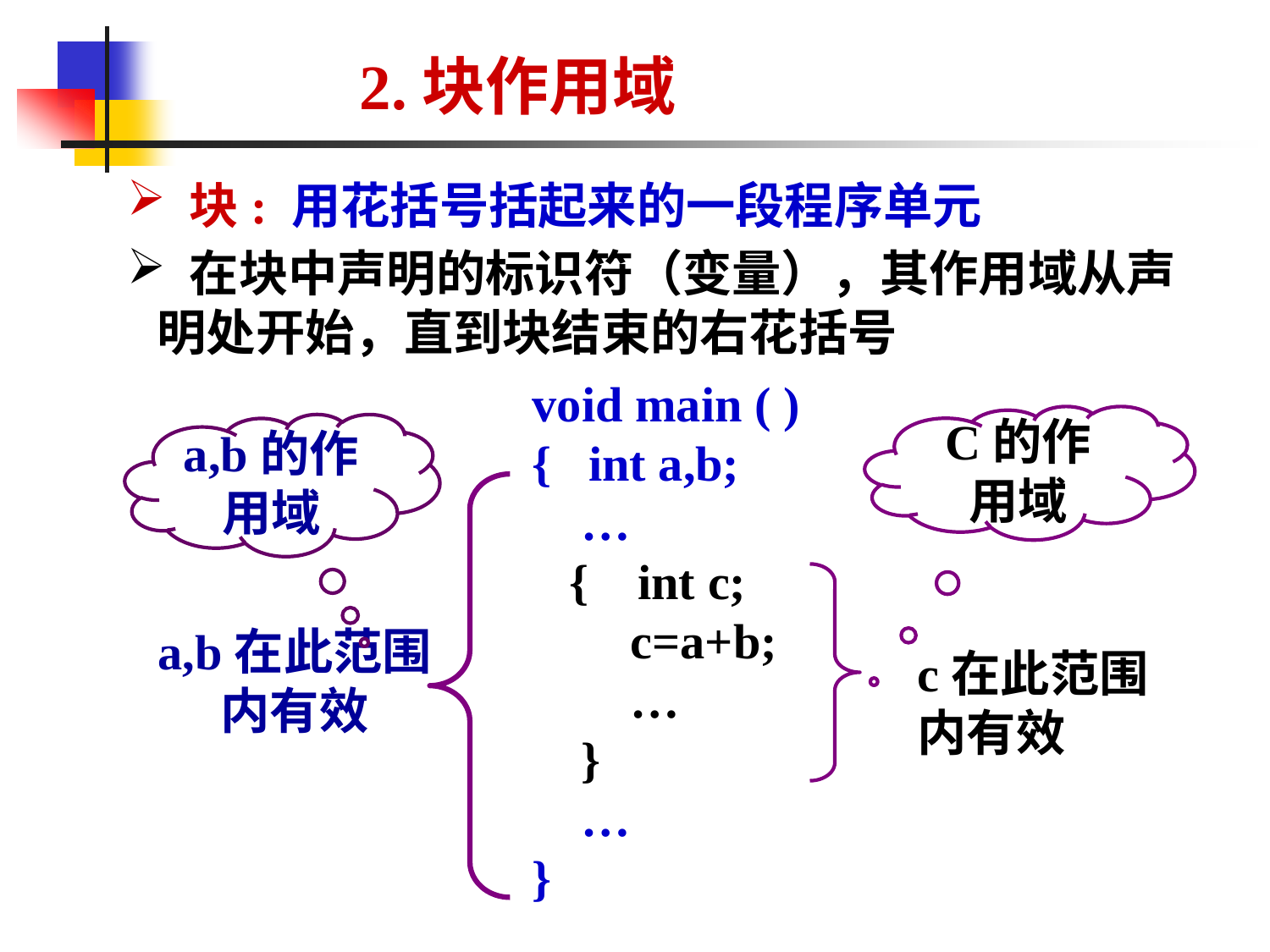

2.块作用域
 块: 用花括号括起来的一段程序单元
 在块中声明的标识符（变量），其作用域从声明处开始，直到块结束的右花括号
void main ( )
{   int a,b;
    …
   {    int c;
        c=a+b;
        …
    }
    …
}
C的作用域
a,b的作用域

a,b在此范围
内有效
c在此范围
内有效